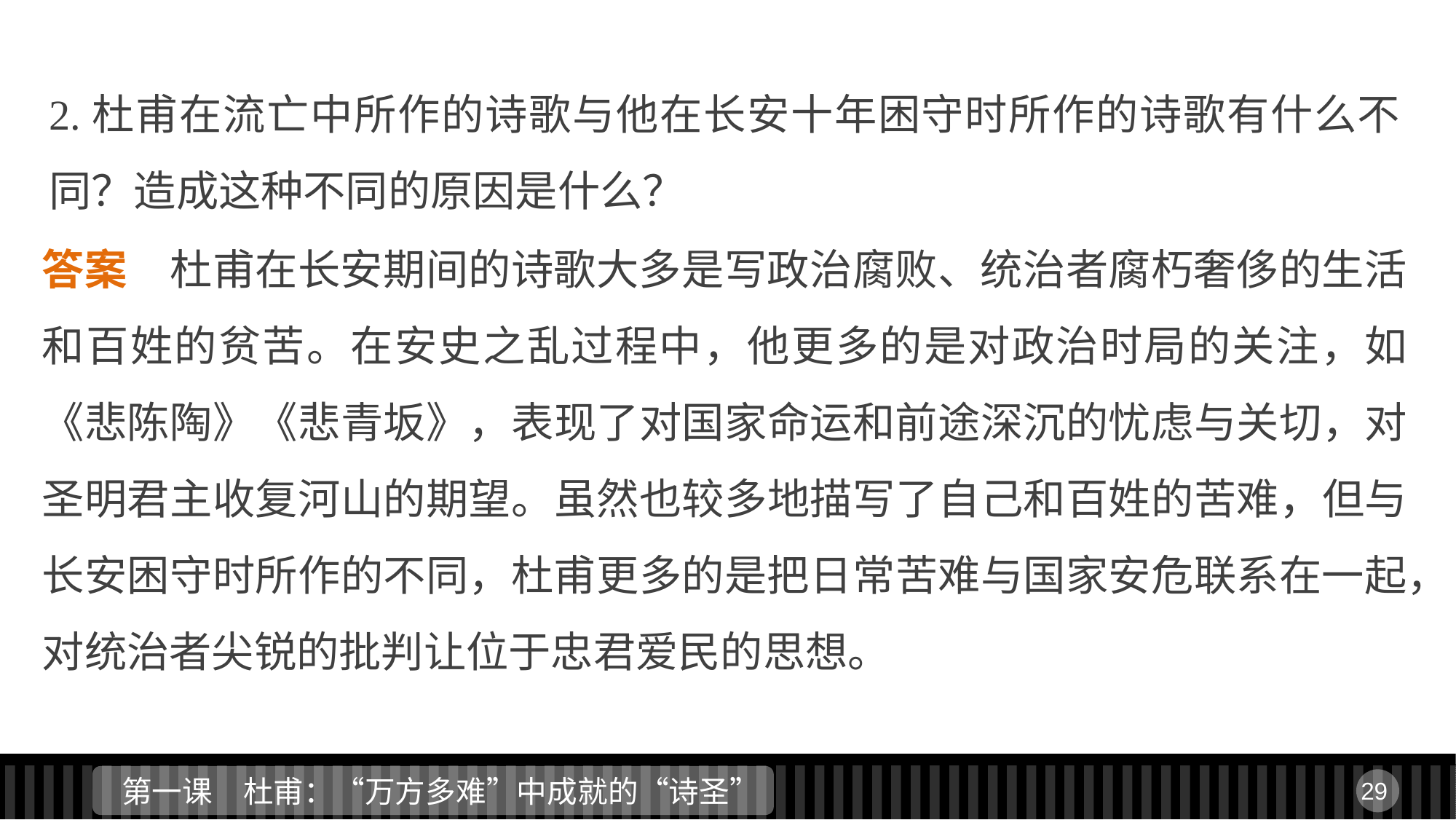

2.杜甫在流亡中所作的诗歌与他在长安十年困守时所作的诗歌有什么不同？造成这种不同的原因是什么？
答案　杜甫在长安期间的诗歌大多是写政治腐败、统治者腐朽奢侈的生活和百姓的贫苦。在安史之乱过程中，他更多的是对政治时局的关注，如《悲陈陶》《悲青坂》，表现了对国家命运和前途深沉的忧虑与关切，对圣明君主收复河山的期望。虽然也较多地描写了自己和百姓的苦难，但与长安困守时所作的不同，杜甫更多的是把日常苦难与国家安危联系在一起，对统治者尖锐的批判让位于忠君爱民的思想。